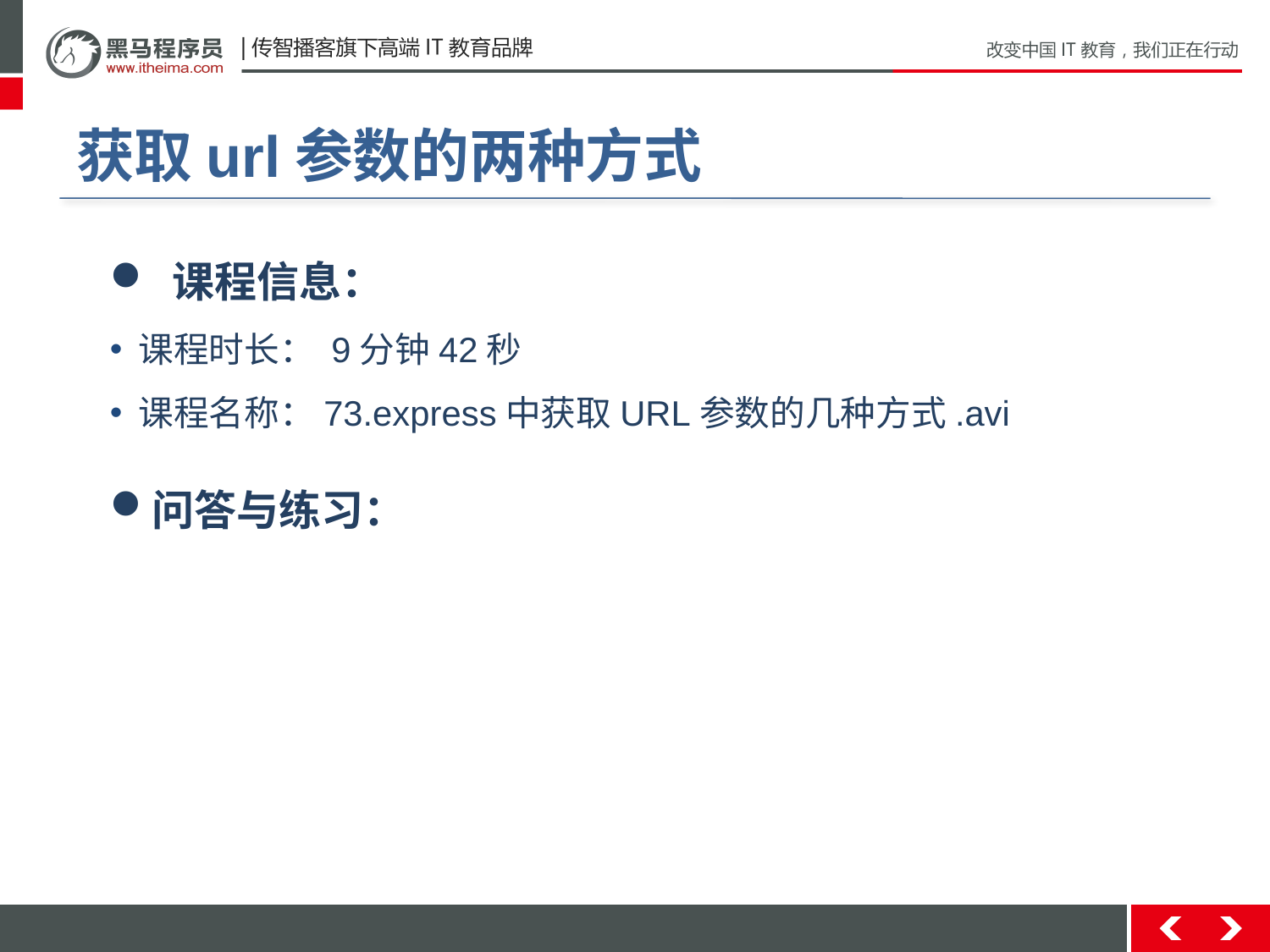

# 获取url参数的两种方式
 课程信息：
 课程时长： 9分钟42秒
 课程名称：73.express中获取URL参数的几种方式.avi
问答与练习：